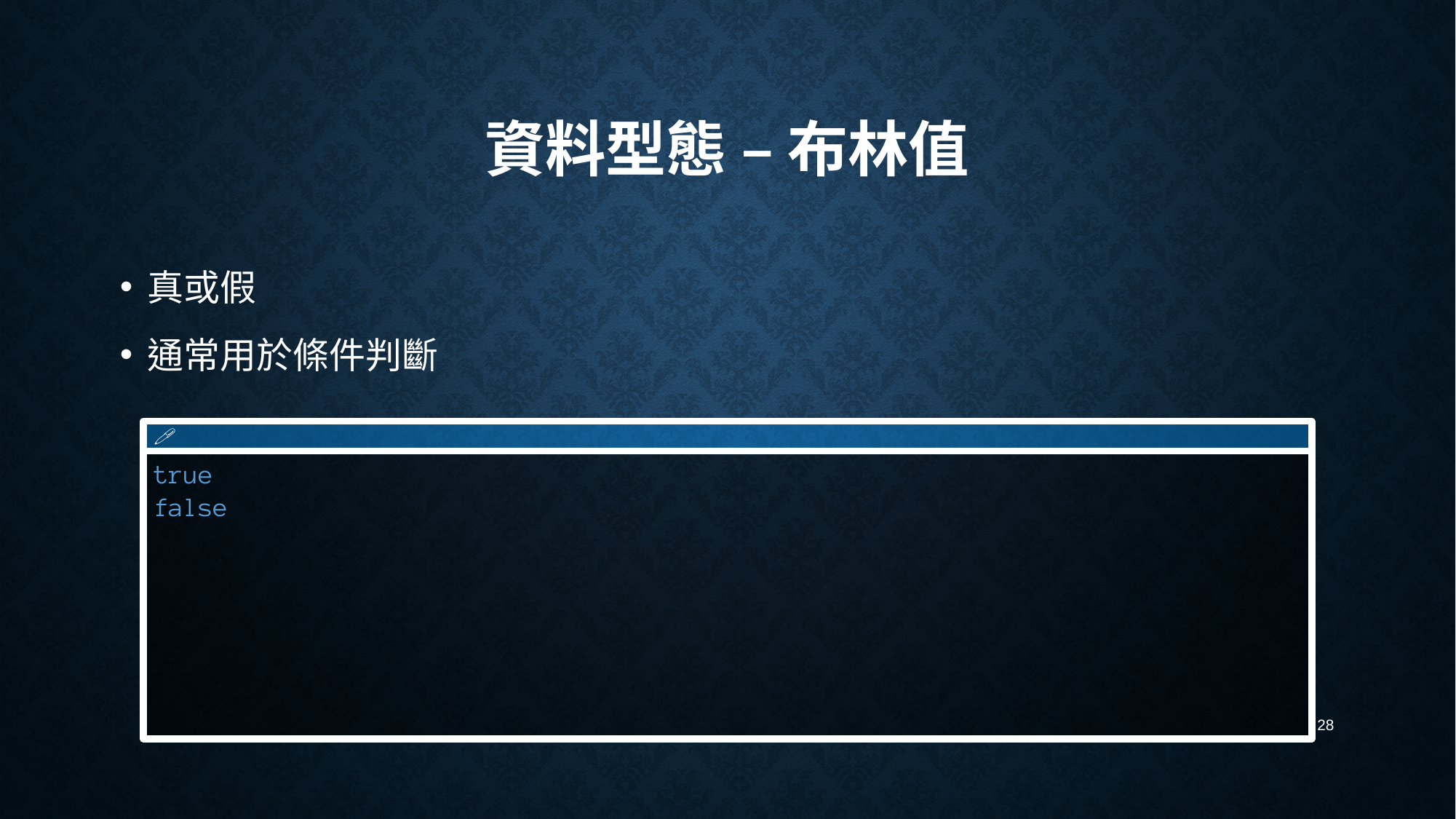

# 資料型態 – 布林值
真或假
通常用於條件判斷
🖊
true
false

28